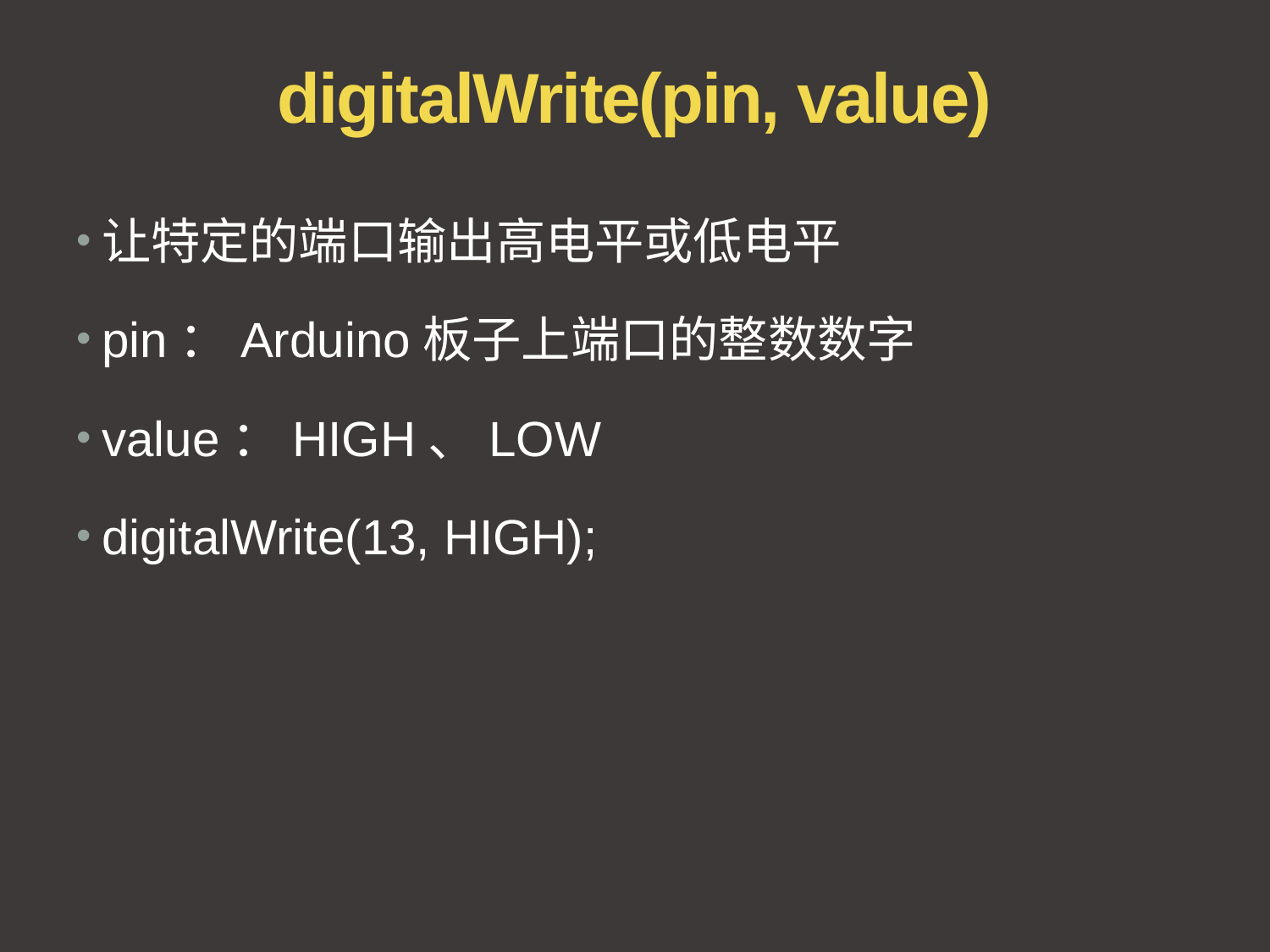

# digitalWrite(pin, value)
让特定的端口输出高电平或低电平
pin：Arduino板子上端口的整数数字
value：HIGH、LOW
digitalWrite(13, HIGH);